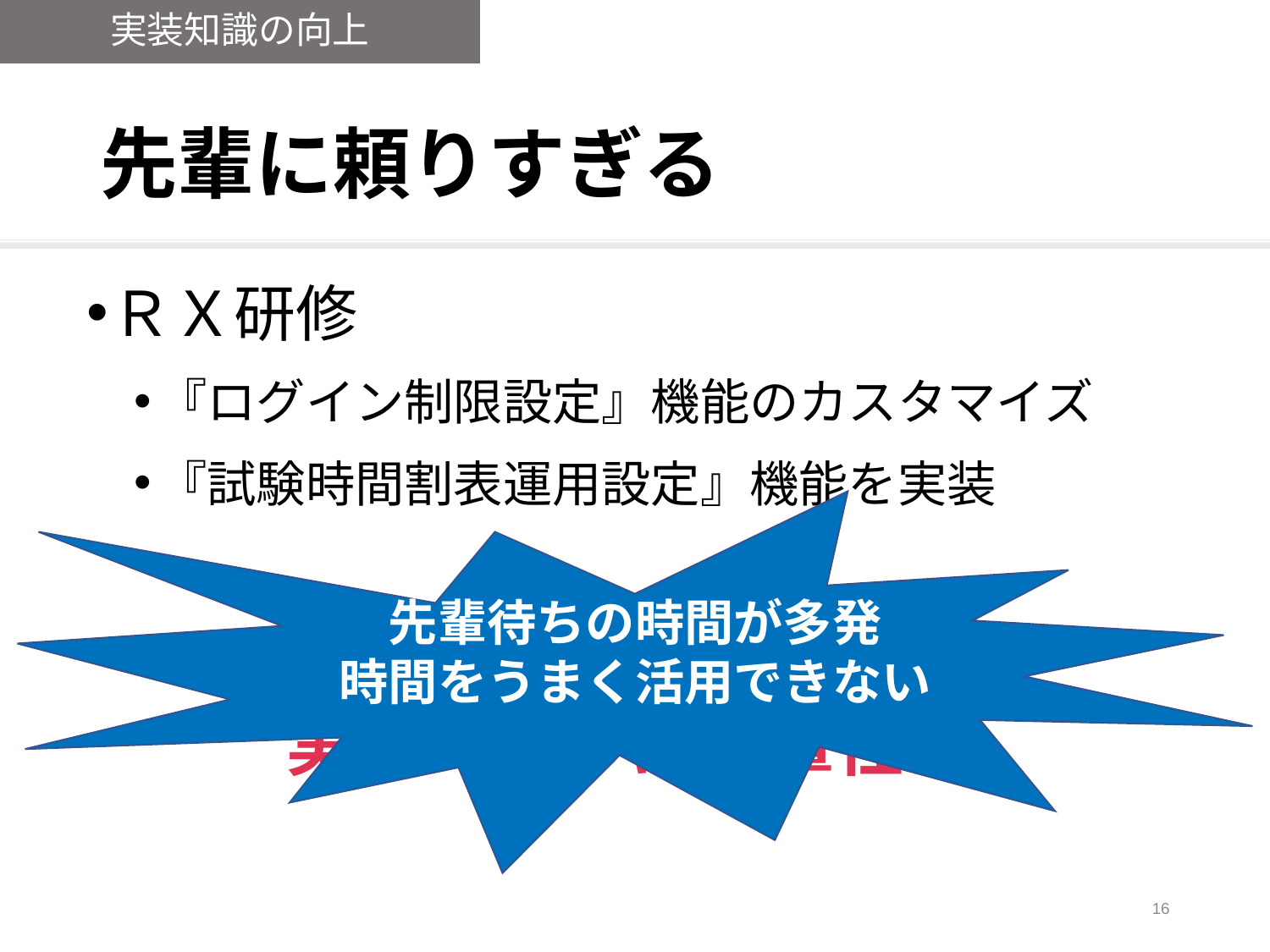

実装知識の向上
# 先輩に頼りすぎる
ＲＸ研修
『ログイン制限設定』機能のカスタマイズ
『試験時間割表運用設定』機能を実装

納期に間に合った！が
実装エラーは先輩任せ

先輩待ちの時間が多発
時間をうまく活用できない

16